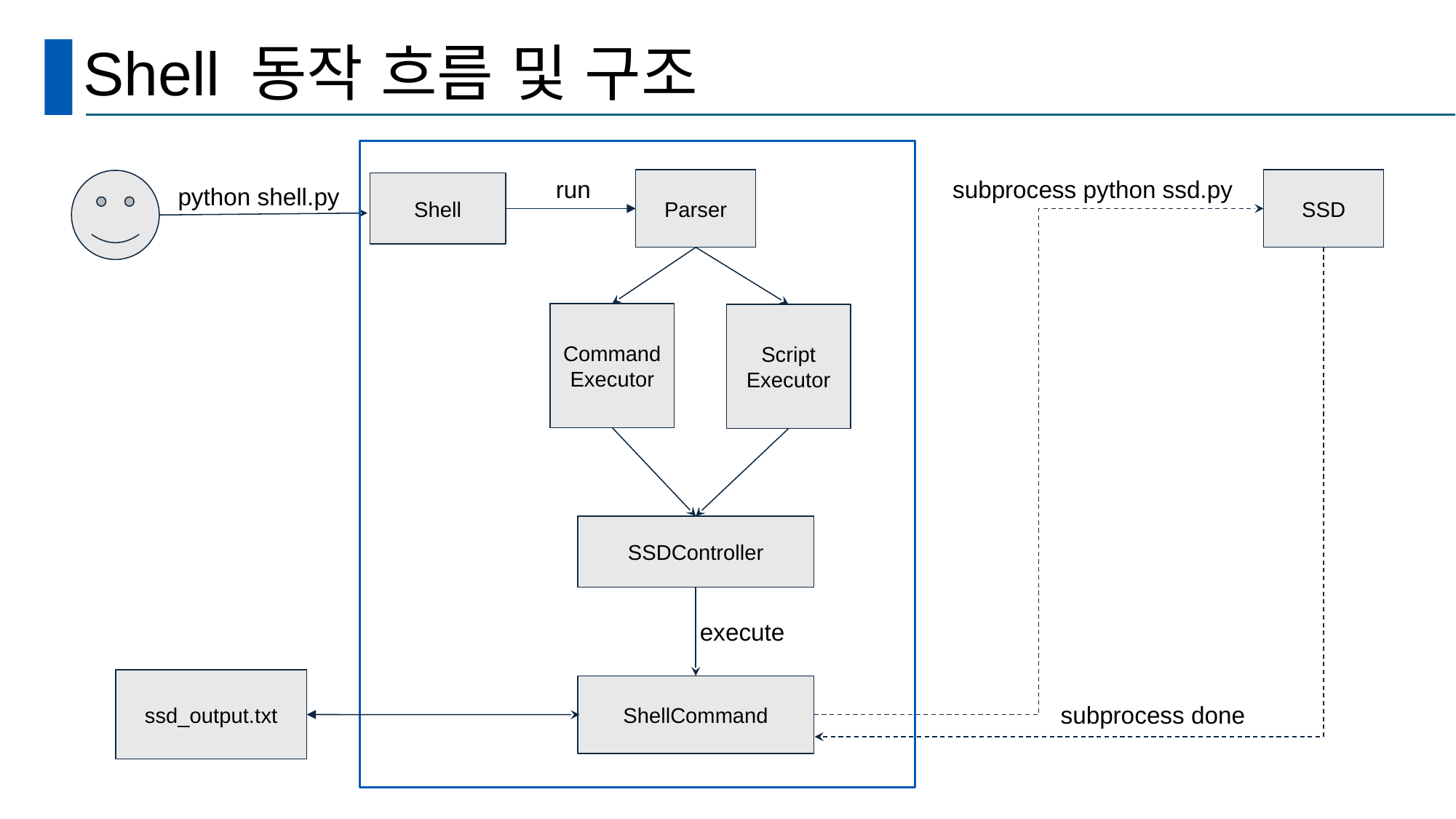

# Shell 동작 흐름 및 구조

subprocess python ssd.py
run
Parser
SSD

python shell.py
Shell
CommandExecutor
Script Executor
SSDController
execute
ssd_output.txt
ShellCommand
subprocess done